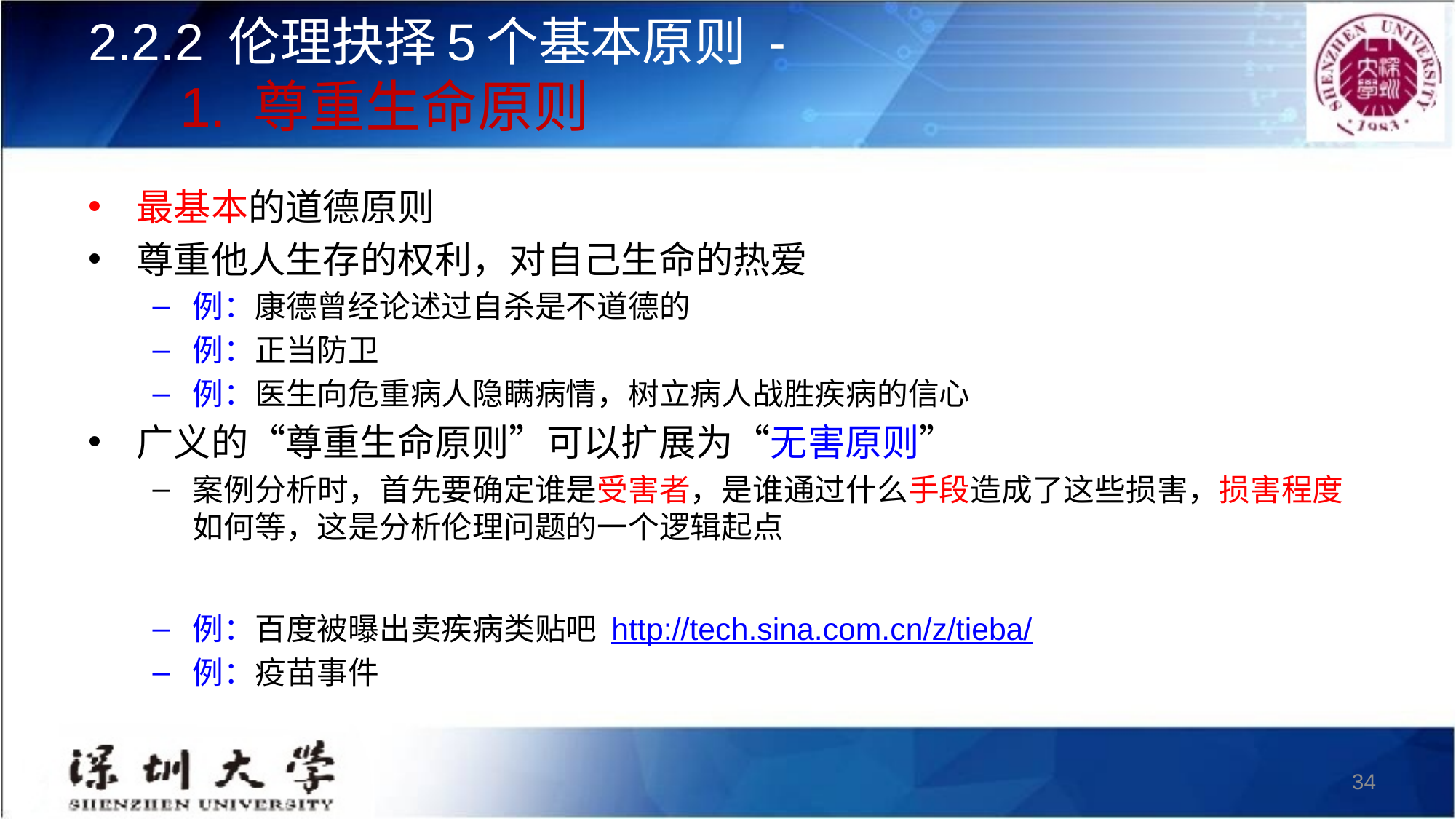

# 2.2.2 伦理抉择5个基本原则 - 1. 尊重生命原则
最基本的道德原则
尊重他人生存的权利，对自己生命的热爱
例：康德曾经论述过自杀是不道德的
例：正当防卫
例：医生向危重病人隐瞒病情，树立病人战胜疾病的信心
广义的“尊重生命原则”可以扩展为“无害原则”
案例分析时，首先要确定谁是受害者，是谁通过什么手段造成了这些损害，损害程度如何等，这是分析伦理问题的一个逻辑起点

例：百度被曝出卖疾病类贴吧 http://tech.sina.com.cn/z/tieba/
例：疫苗事件

34